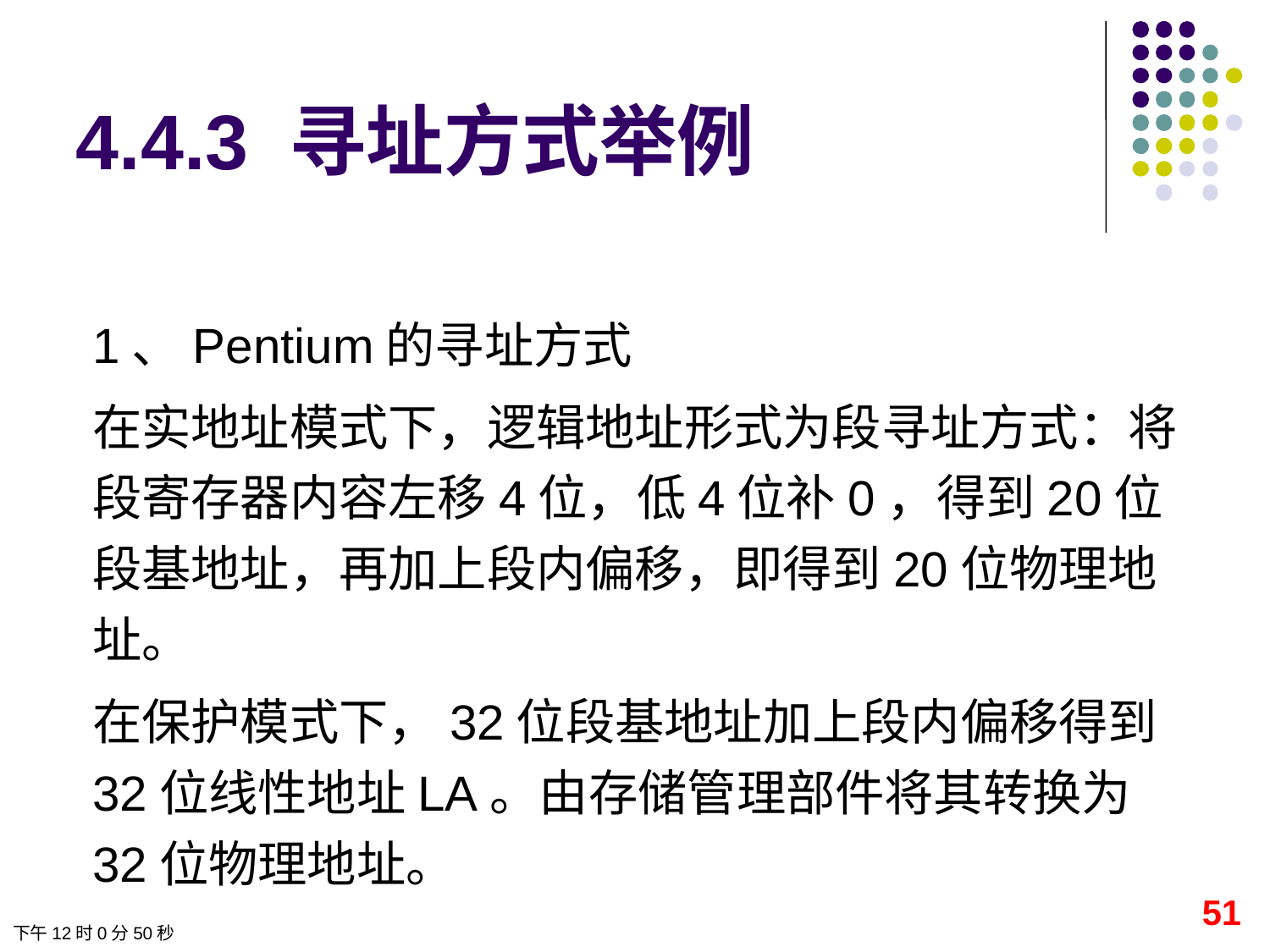

4.4.3 寻址方式举例
1、Pentium的寻址方式
在实地址模式下，逻辑地址形式为段寻址方式：将段寄存器内容左移4位，低4位补0，得到20位段基地址，再加上段内偏移，即得到20位物理地址。
在保护模式下，32位段基地址加上段内偏移得到32位线性地址LA。由存储管理部件将其转换为32位物理地址。
51
下午12时0分50秒